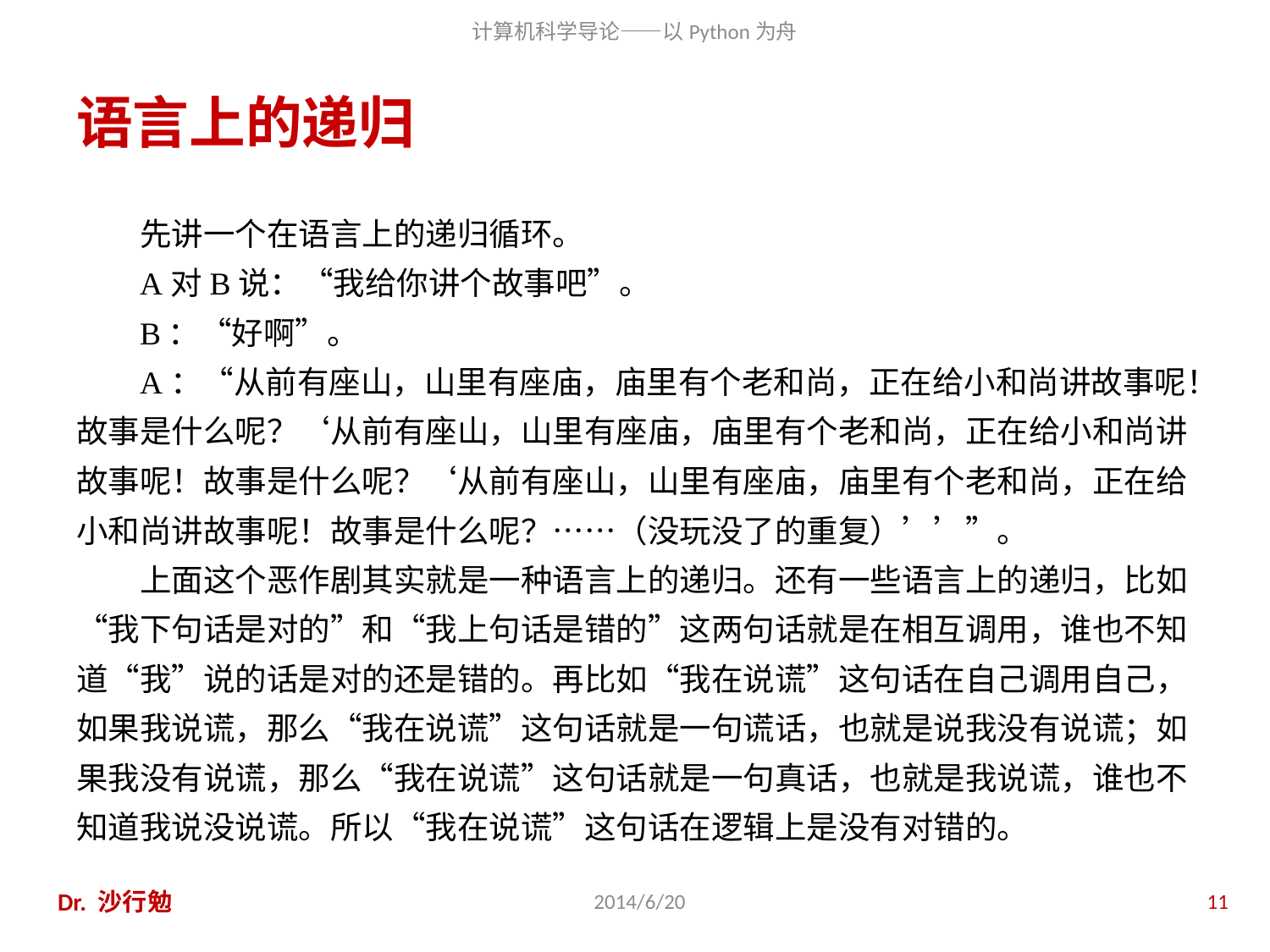

# 语言上的递归
先讲一个在语言上的递归循环。
A对B说：“我给你讲个故事吧”。
B：“好啊”。
A：“从前有座山，山里有座庙，庙里有个老和尚，正在给小和尚讲故事呢！故事是什么呢？‘从前有座山，山里有座庙，庙里有个老和尚，正在给小和尚讲故事呢！故事是什么呢？‘从前有座山，山里有座庙，庙里有个老和尚，正在给小和尚讲故事呢！故事是什么呢？……（没玩没了的重复）’’”。
上面这个恶作剧其实就是一种语言上的递归。还有一些语言上的递归，比如“我下句话是对的”和“我上句话是错的”这两句话就是在相互调用，谁也不知道“我”说的话是对的还是错的。再比如“我在说谎”这句话在自己调用自己，如果我说谎，那么“我在说谎”这句话就是一句谎话，也就是说我没有说谎；如果我没有说谎，那么“我在说谎”这句话就是一句真话，也就是我说谎，谁也不知道我说没说谎。所以“我在说谎”这句话在逻辑上是没有对错的。
Dr. 沙行勉
2014/6/20
11